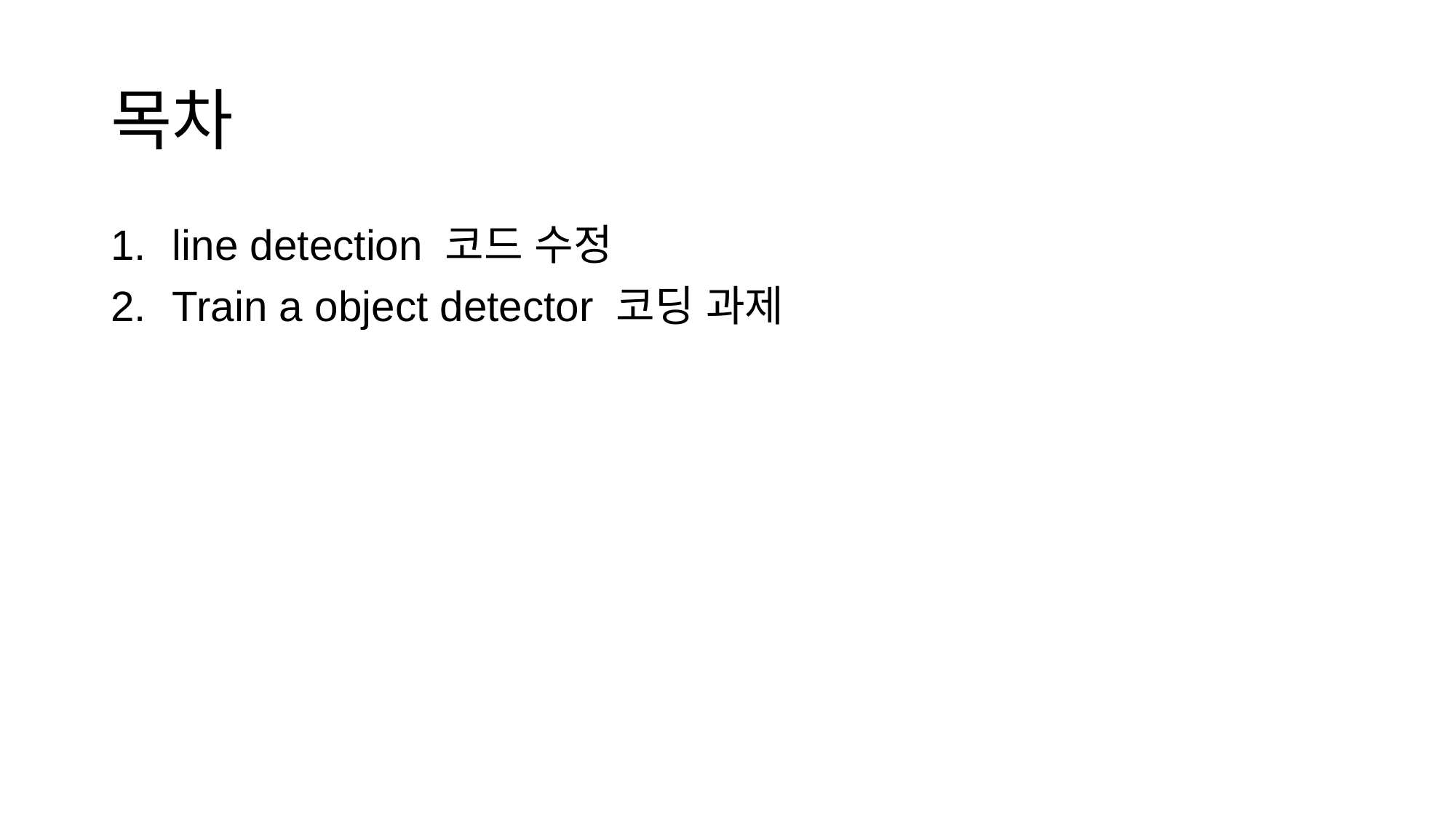

# 목차
line detection 코드 수정
Train a object detector 코딩 과제